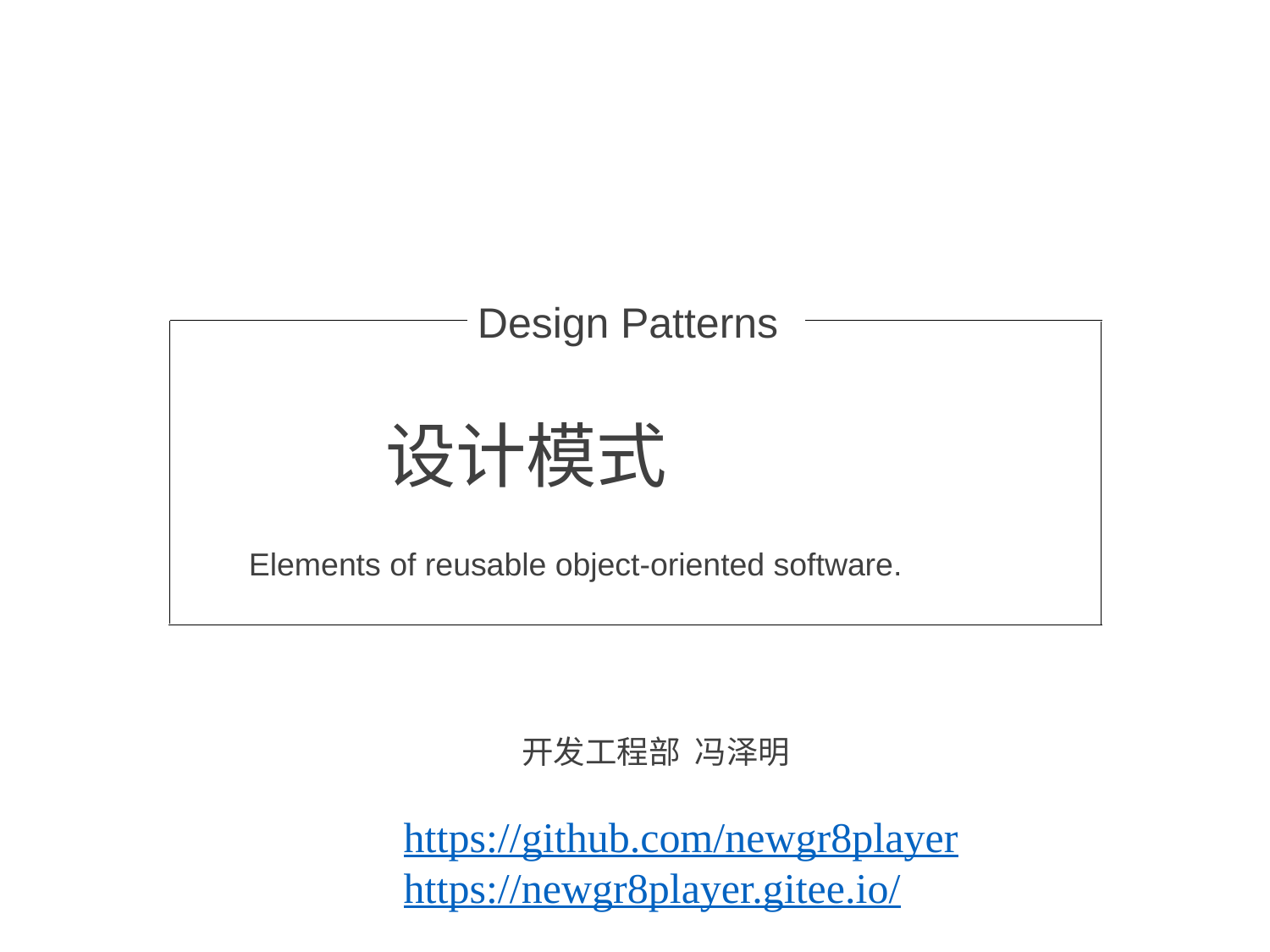

Design Patterns
# 设计模式
Elements of reusable object-oriented software.
开发工程部  冯泽明
https://github.com/newgr8player
https://newgr8player.gitee.io/